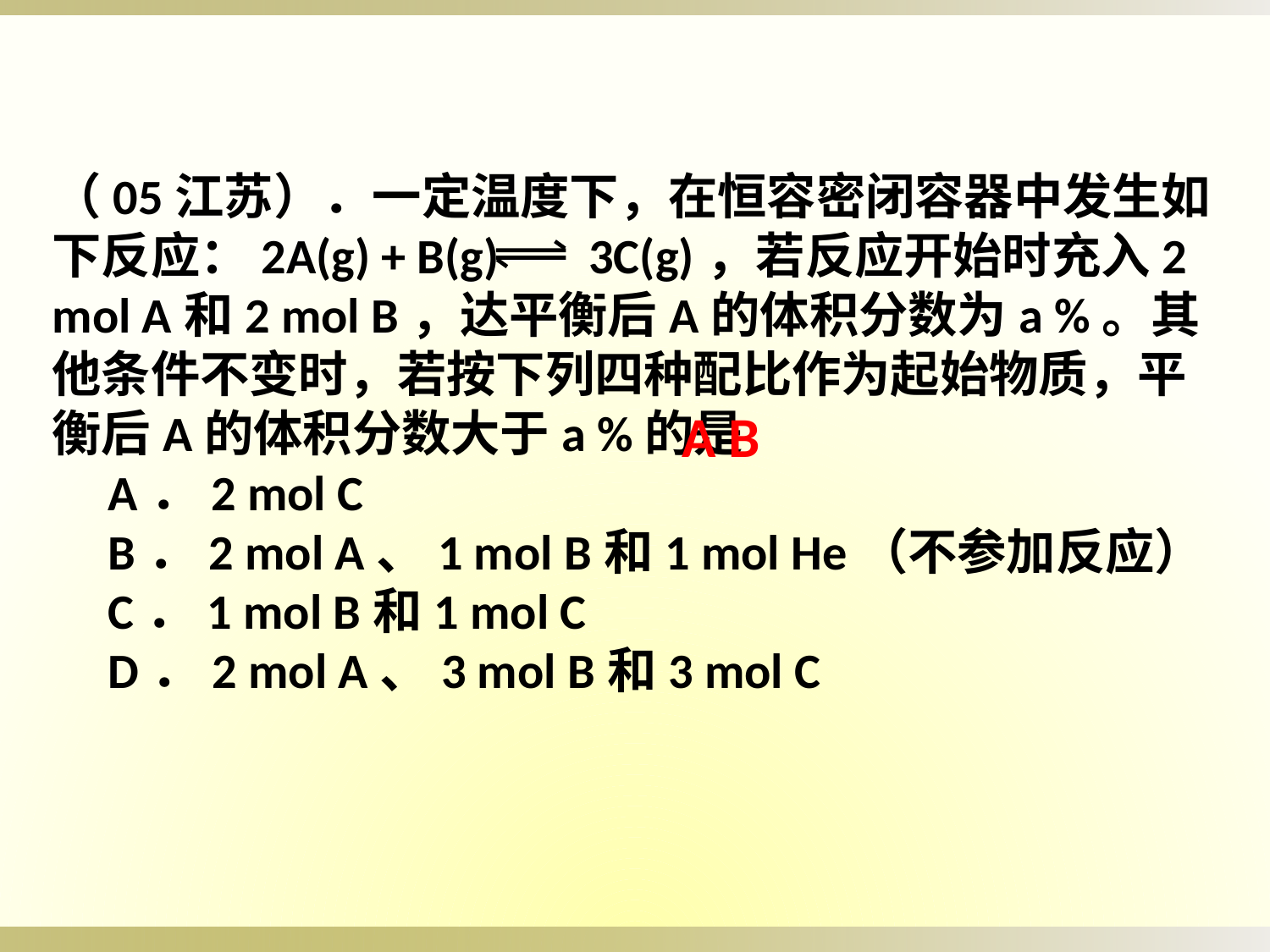

（05江苏）．一定温度下，在恒容密闭容器中发生如下反应：2A(g) + B(g)        3C(g)，若反应开始时充入2 mol A和2 mol B，达平衡后A的体积分数为a %。其他条件不变时，若按下列四种配比作为起始物质，平衡后A的体积分数大于a %的是
     A．2 mol C
     B．2 mol A、1 mol B和1 mol He（不参加反应）
     C．1 mol B和1 mol C
     D．2 mol A、3 mol B和3 mol C

A B